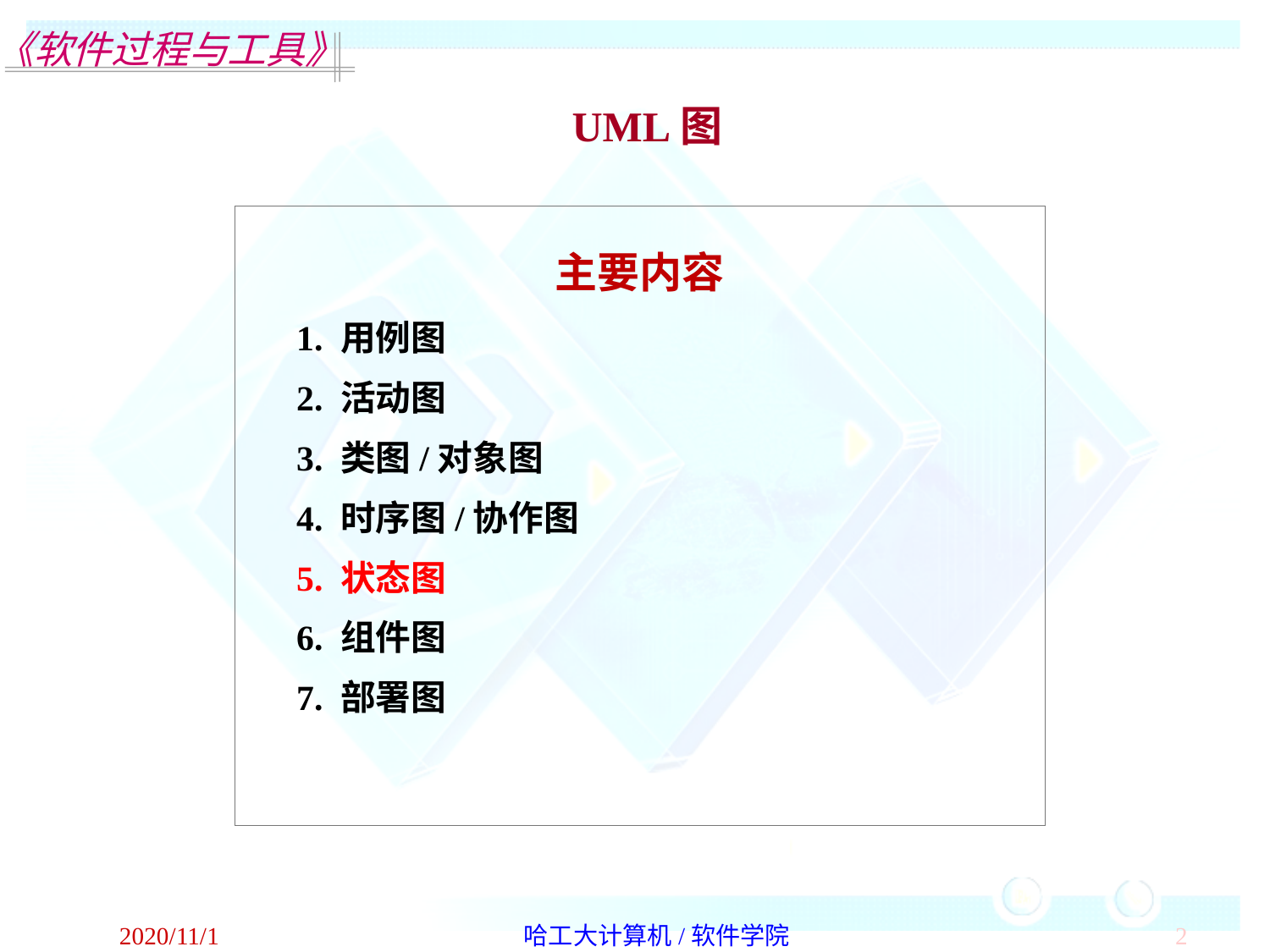

UML图

主要内容
1. 用例图
2. 活动图
3. 类图/对象图
4. 时序图/协作图
5. 状态图
6. 组件图
7. 部署图